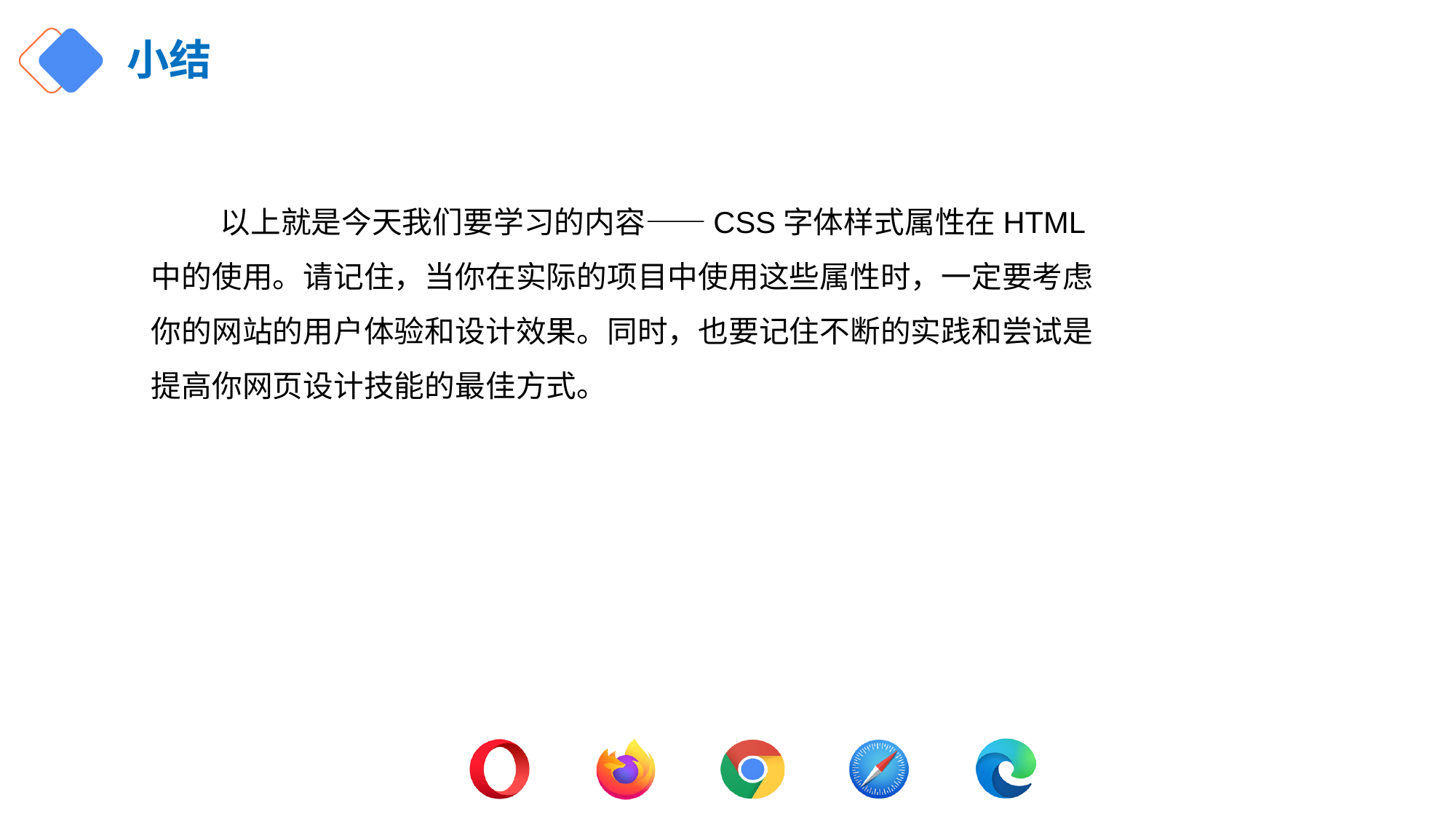

# 小结
以上就是今天我们要学习的内容——CSS字体样式属性在HTML中的使用。请记住，当你在实际的项目中使用这些属性时，一定要考虑你的网站的用户体验和设计效果。同时，也要记住不断的实践和尝试是提高你网页设计技能的最佳方式。